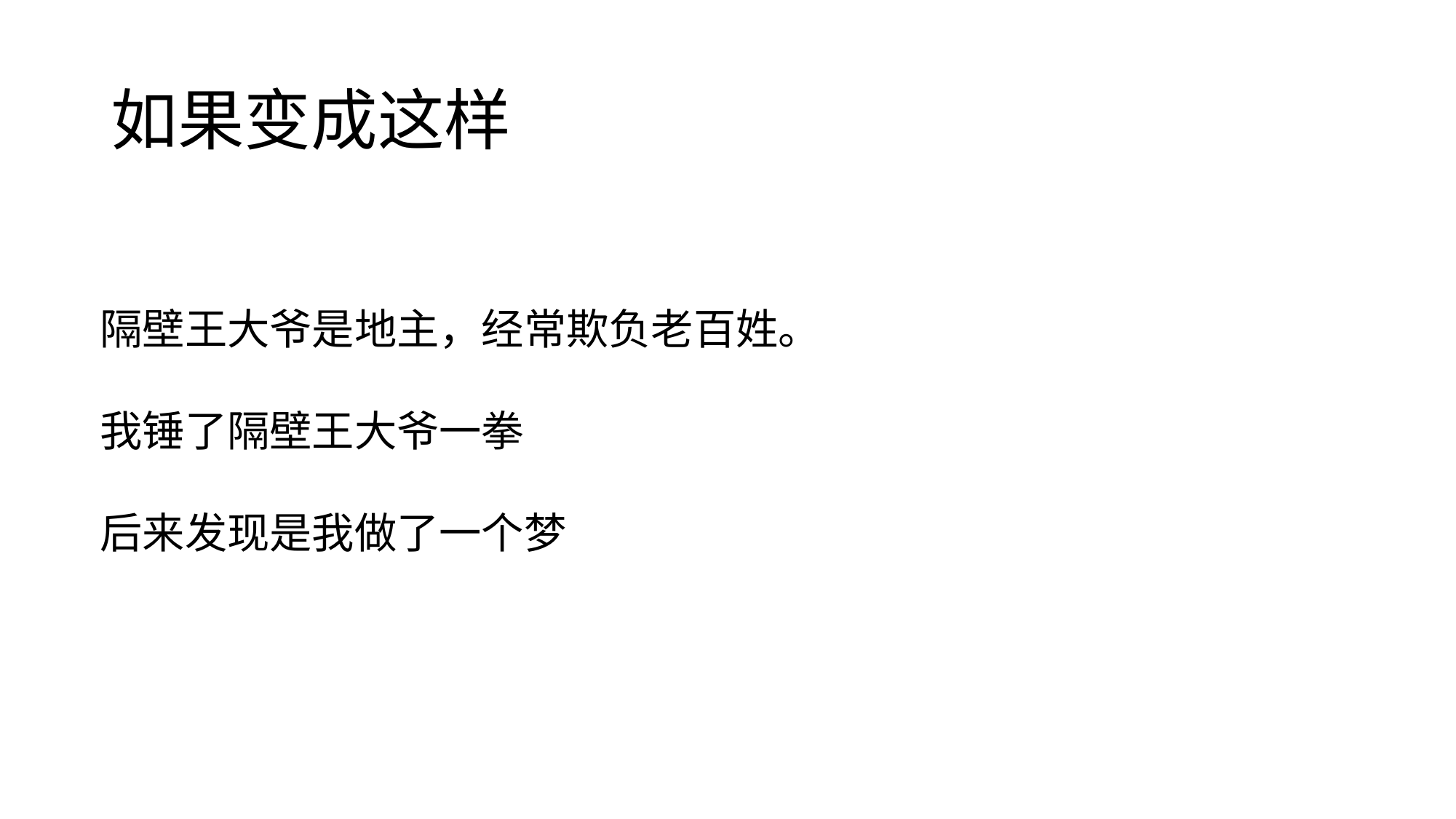

# 如果变成这样
隔壁王大爷是地主，经常欺负老百姓。

我锤了隔壁王大爷一拳

后来发现是我做了一个梦